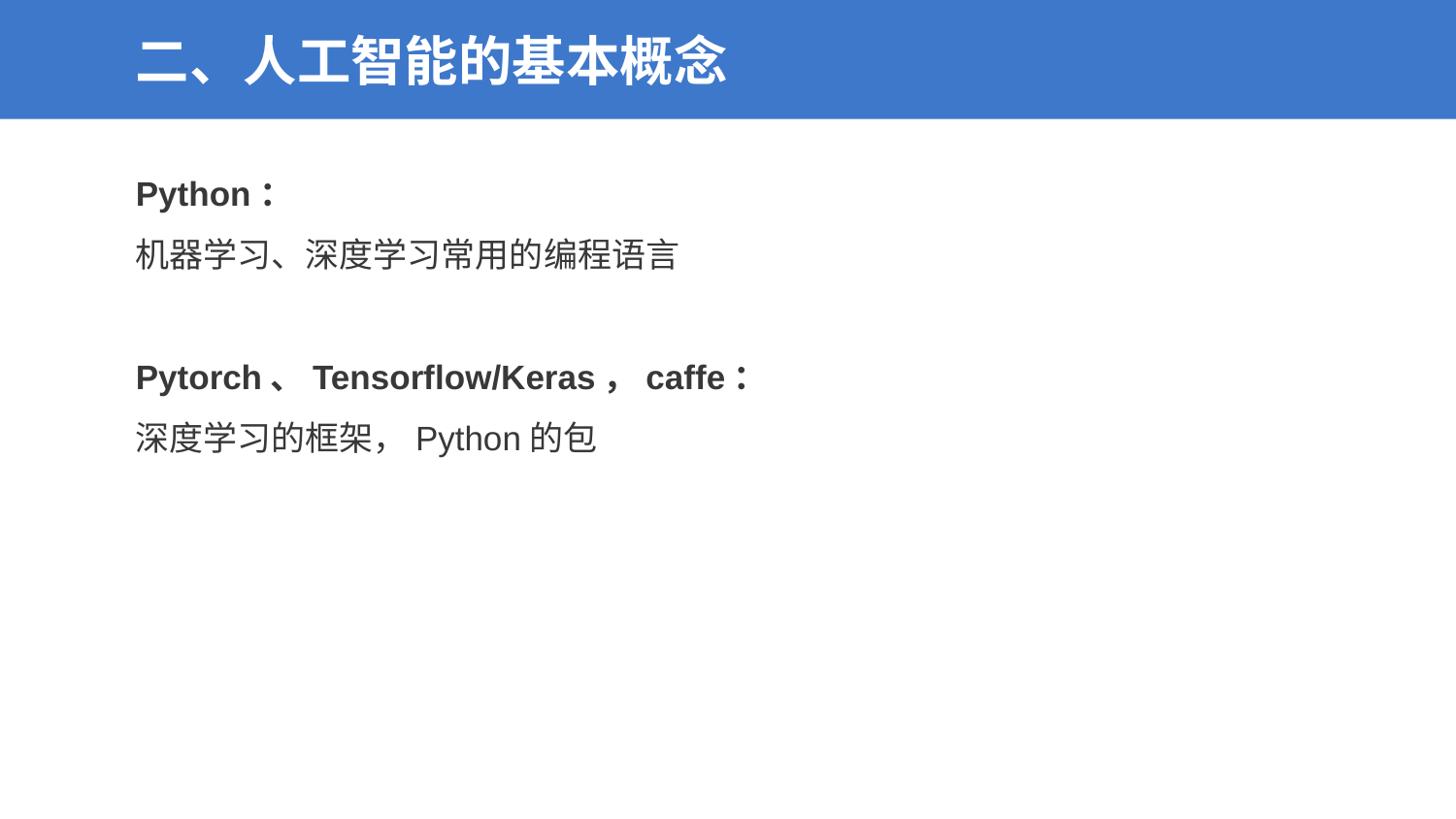

二、人工智能的基本概念
Python：
机器学习、深度学习常用的编程语言

Pytorch、Tensorflow/Keras，caffe：
深度学习的框架，Python的包